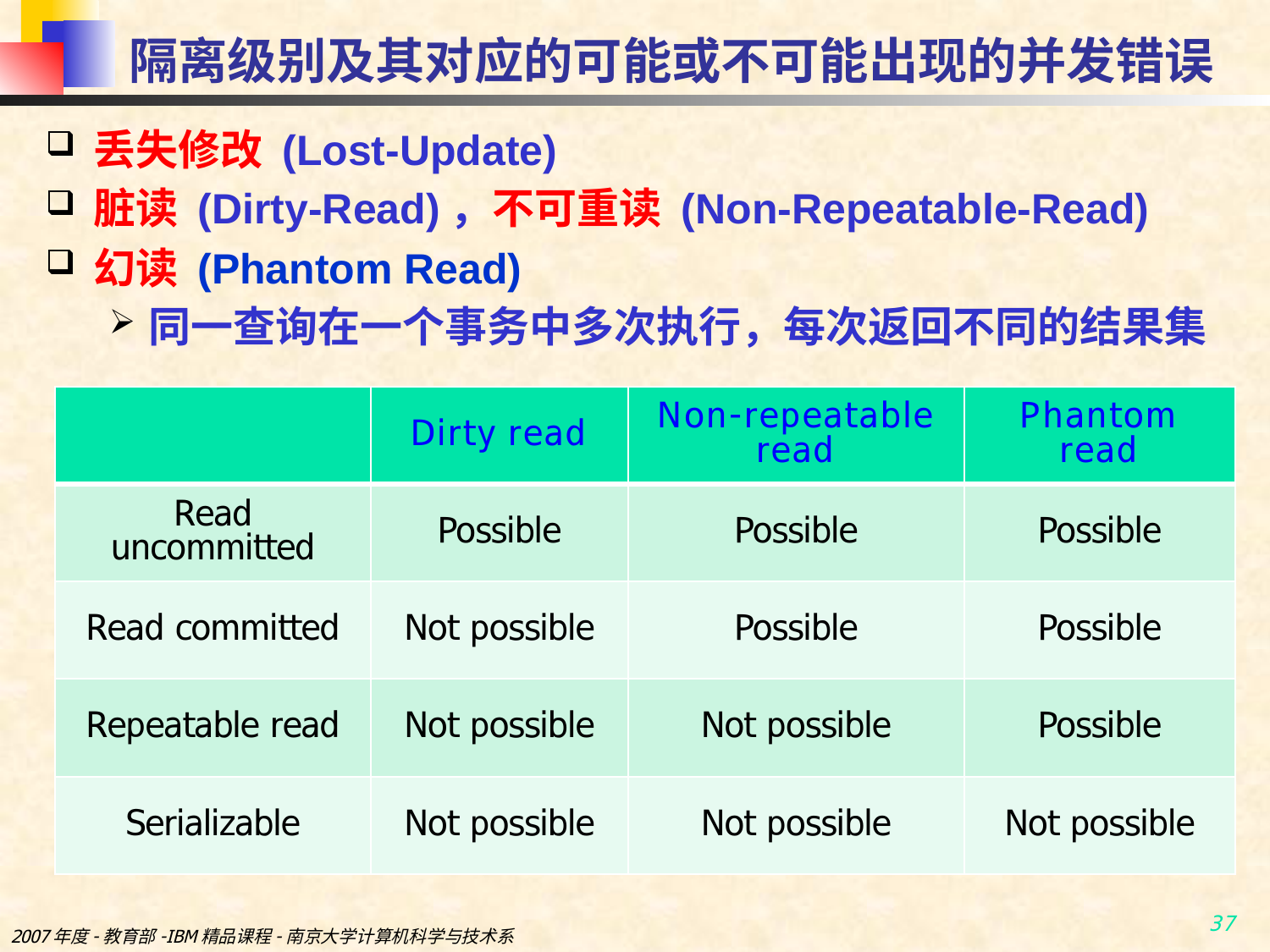

# 隔离级别及其对应的可能或不可能出现的并发错误
丢失修改 (Lost-Update)
脏读 (Dirty-Read)，不可重读 (Non-Repeatable-Read)
幻读 (Phantom Read)
同一查询在一个事务中多次执行，每次返回不同的结果集
|  | Dirty read | Non-repeatable read | Phantom read |
| --- | --- | --- | --- |
| Read uncommitted | Possible | Possible | Possible |
| Read committed | Not possible | Possible | Possible |
| Repeatable read | Not possible | Not possible | Possible |
| Serializable | Not possible | Not possible | Not possible |
37